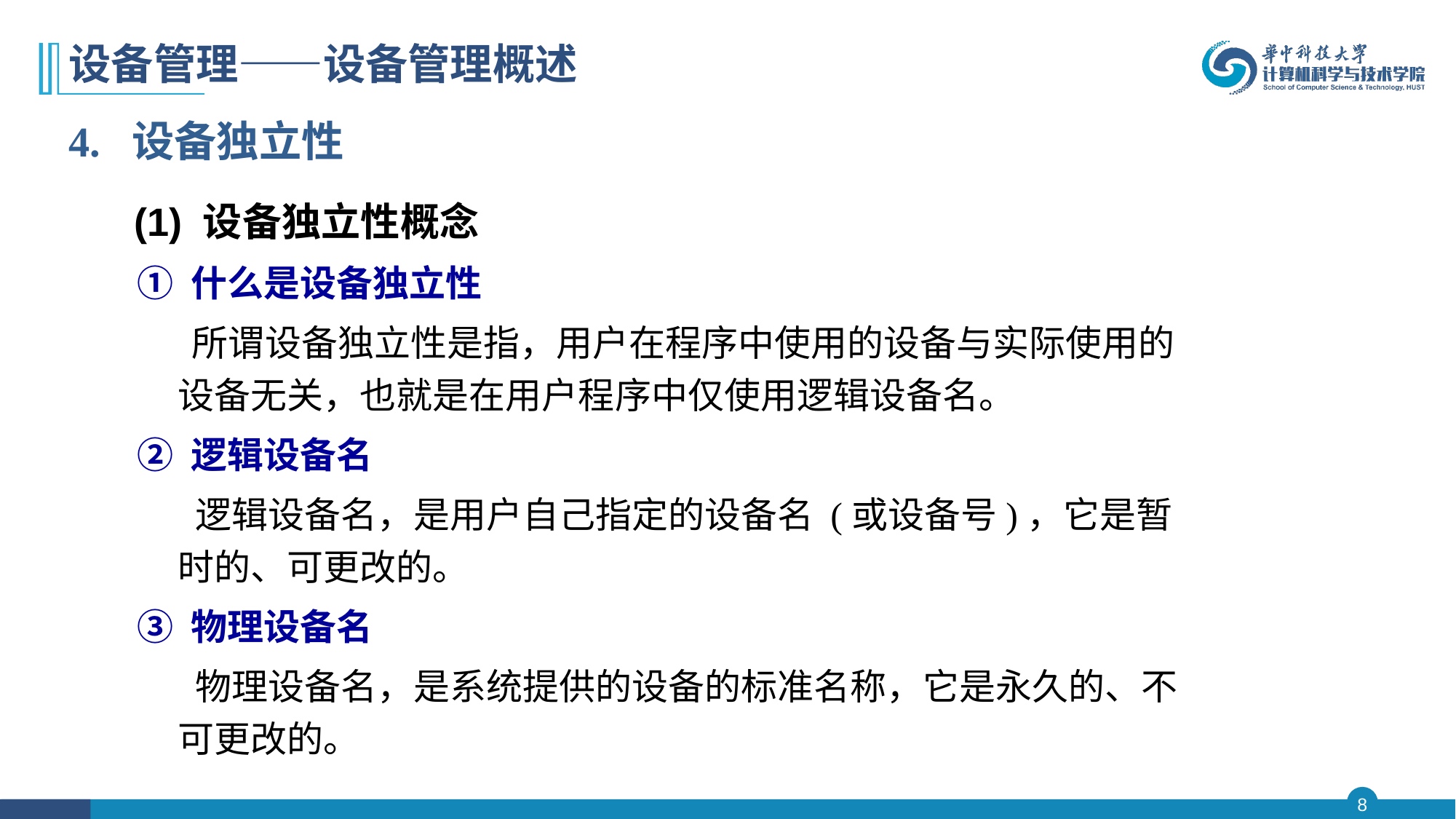

# 设备管理——设备管理概述
4.  设备独立性
      (1) 设备独立性概念
① 什么是设备独立性
	 所谓设备独立性是指，用户在程序中使用的设备与实际使用的设备无关，也就是在用户程序中仅使用逻辑设备名。
② 逻辑设备名
      逻辑设备名，是用户自己指定的设备名 (或设备号)，它是暂时的、可更改的。
③ 物理设备名
      物理设备名，是系统提供的设备的标准名称，它是永久的、不可更改的。